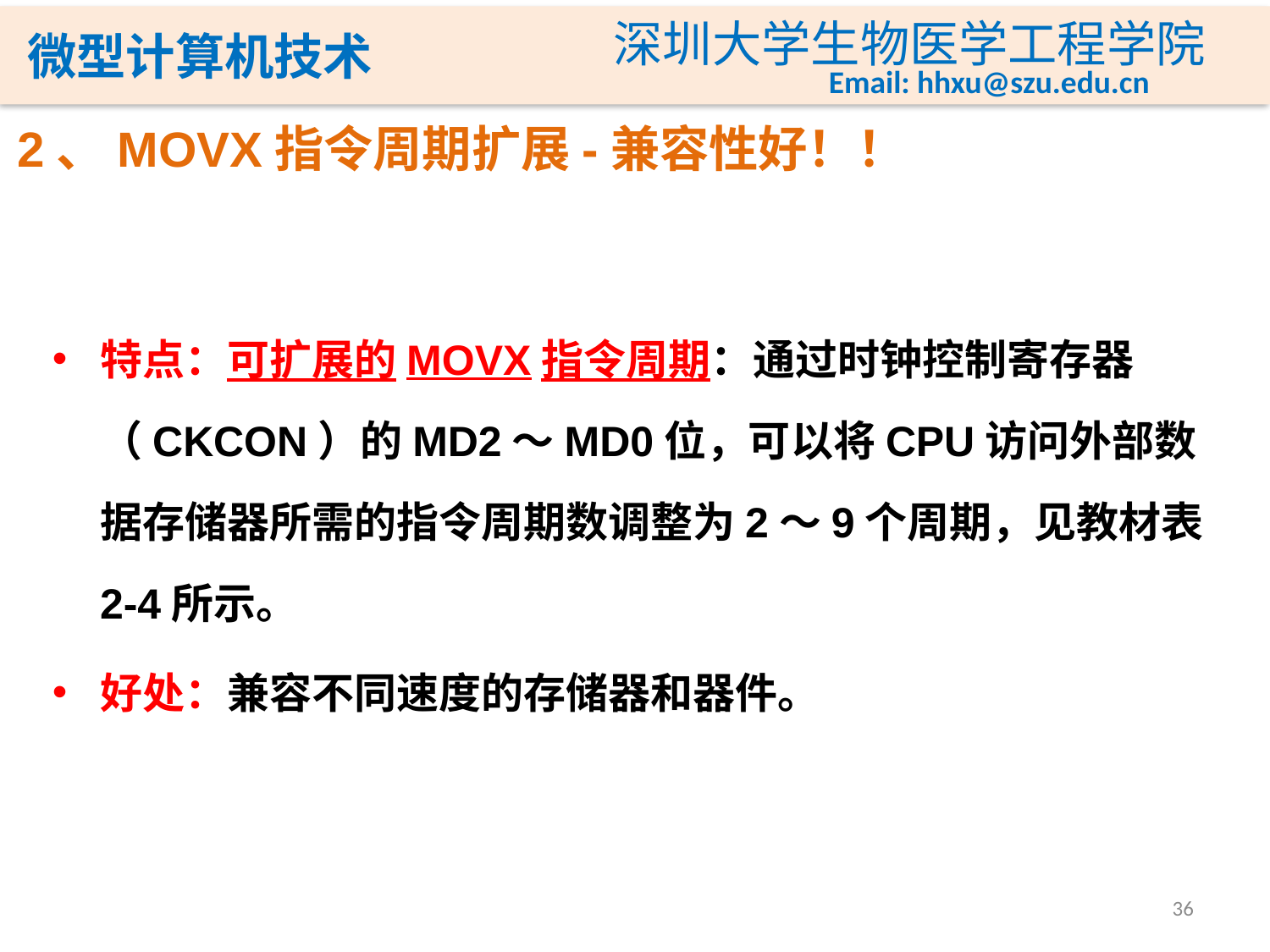

# 2、MOVX指令周期扩展-兼容性好！！
特点：可扩展的MOVX指令周期：通过时钟控制寄存器（CKCON）的MD2～MD0位，可以将CPU访问外部数据存储器所需的指令周期数调整为2～9个周期，见教材表2-4所示。
好处：兼容不同速度的存储器和器件。
36